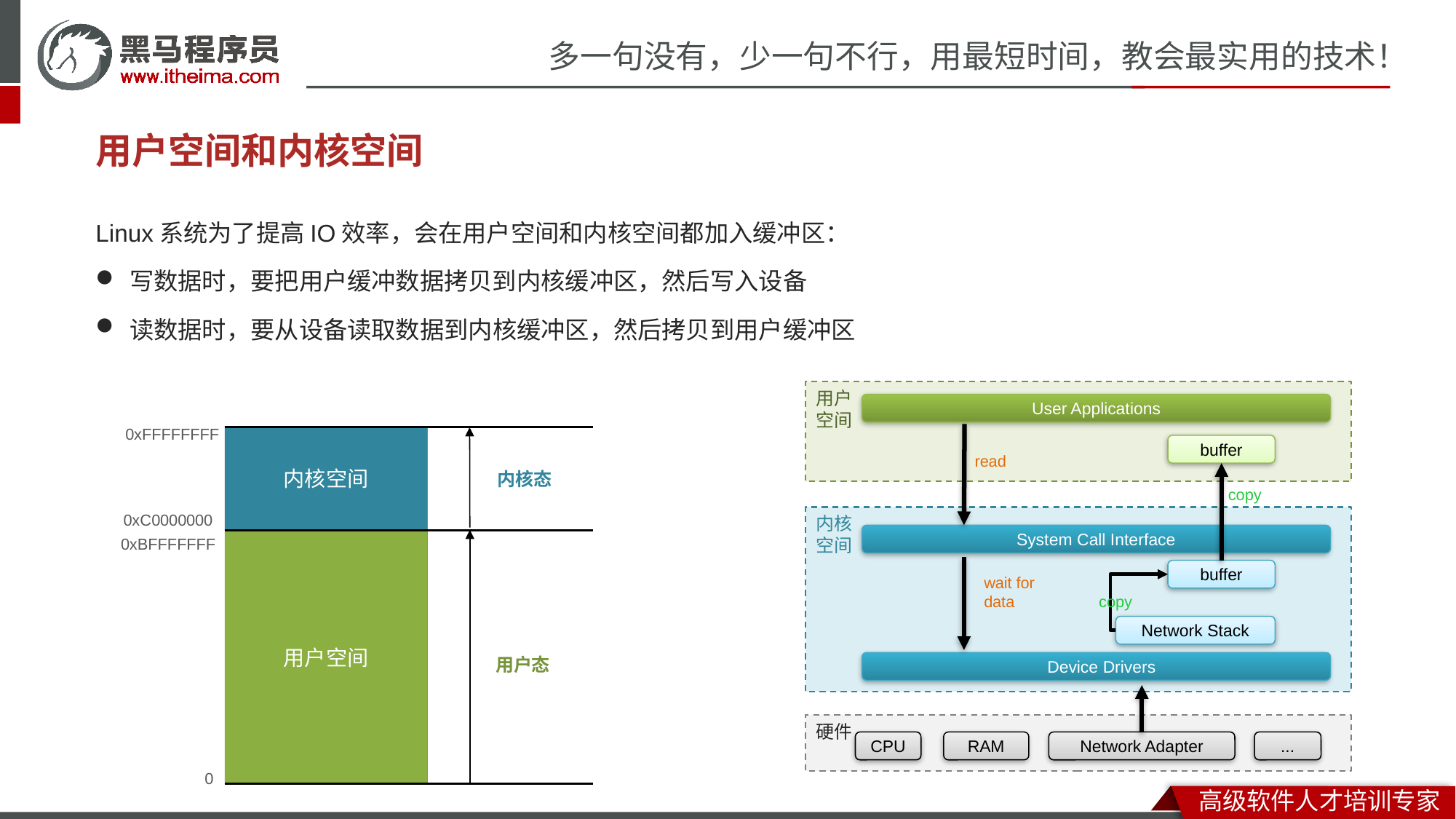

# 用户空间和内核空间
Linux系统为了提高IO效率，会在用户空间和内核空间都加入缓冲区：
写数据时，要把用户缓冲数据拷贝到内核缓冲区，然后写入设备
读数据时，要从设备读取数据到内核缓冲区，然后拷贝到用户缓冲区
用户
空间
User Applications
0xFFFFFFFF
内核空间

buffer
read
内核态
copy
0xC0000000
内核
空间
System Call Interface
0xBFFFFFFF
用户空间
buffer
wait for data
copy
Network Stack
用户态
Device Drivers
硬件
RAM
Network Adapter
...
CPU
0